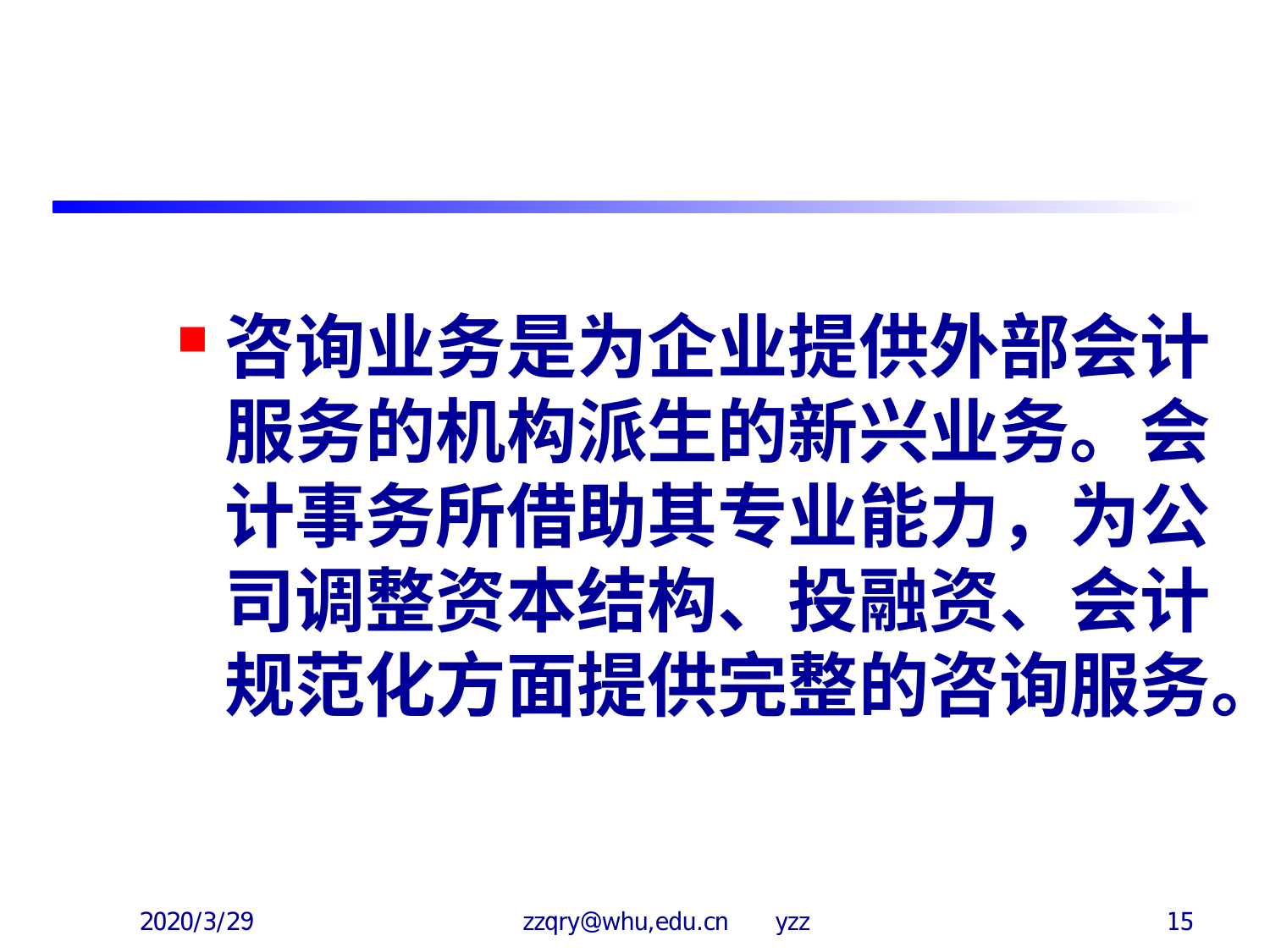

咨询业务是为企业提供外部会计服务的机构派生的新兴业务。会计事务所借助其专业能力，为公司调整资本结构、投融资、会计规范化方面提供完整的咨询服务。
2020/3/29
zzqry@whu,edu.cn      yzz
15